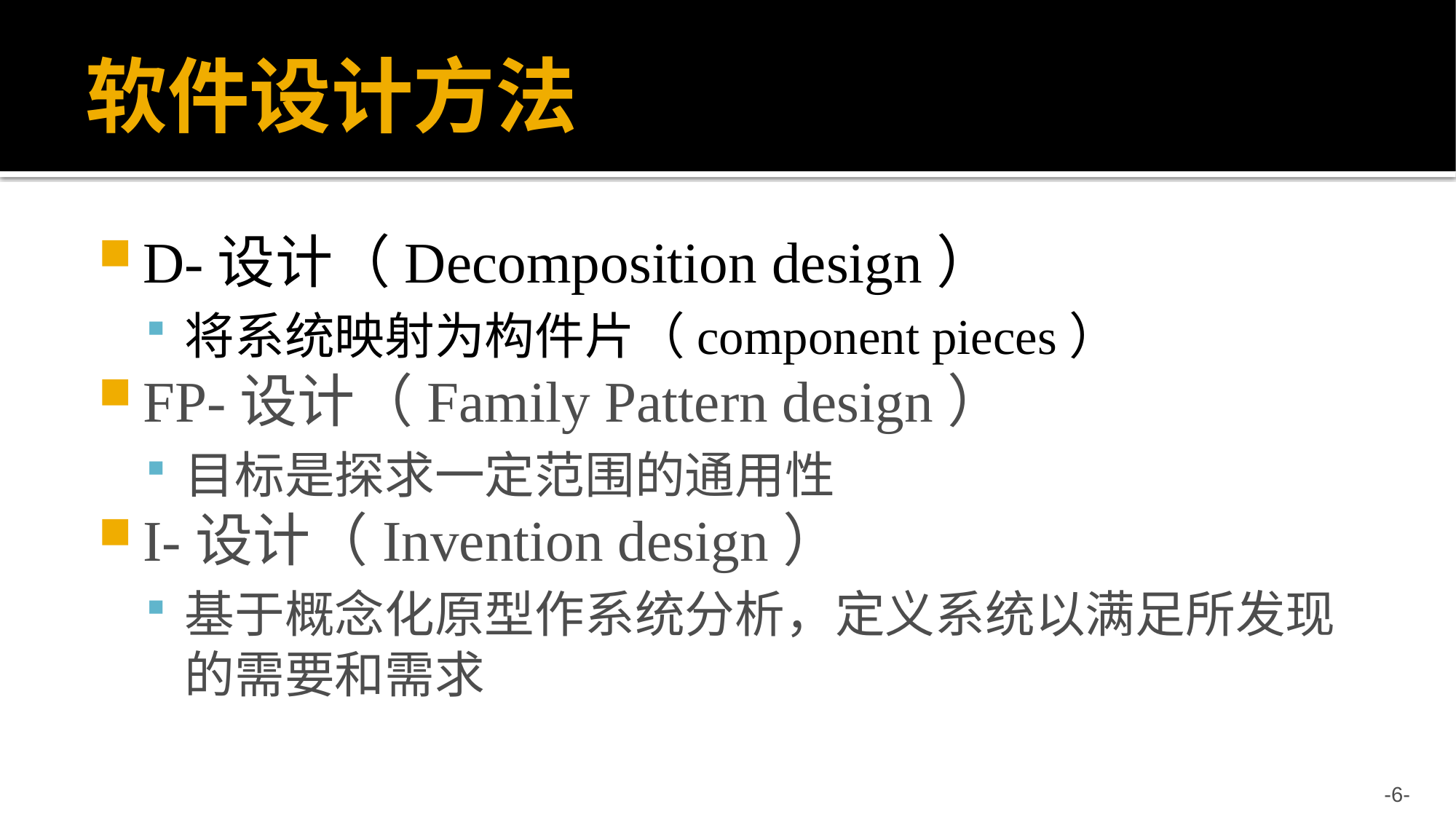

# 软件设计方法
D-设计（Decomposition design）
将系统映射为构件片（component pieces）
FP-设计（Family Pattern design）
目标是探求一定范围的通用性
I-设计（Invention design）
基于概念化原型作系统分析，定义系统以满足所发现的需要和需求

-6-